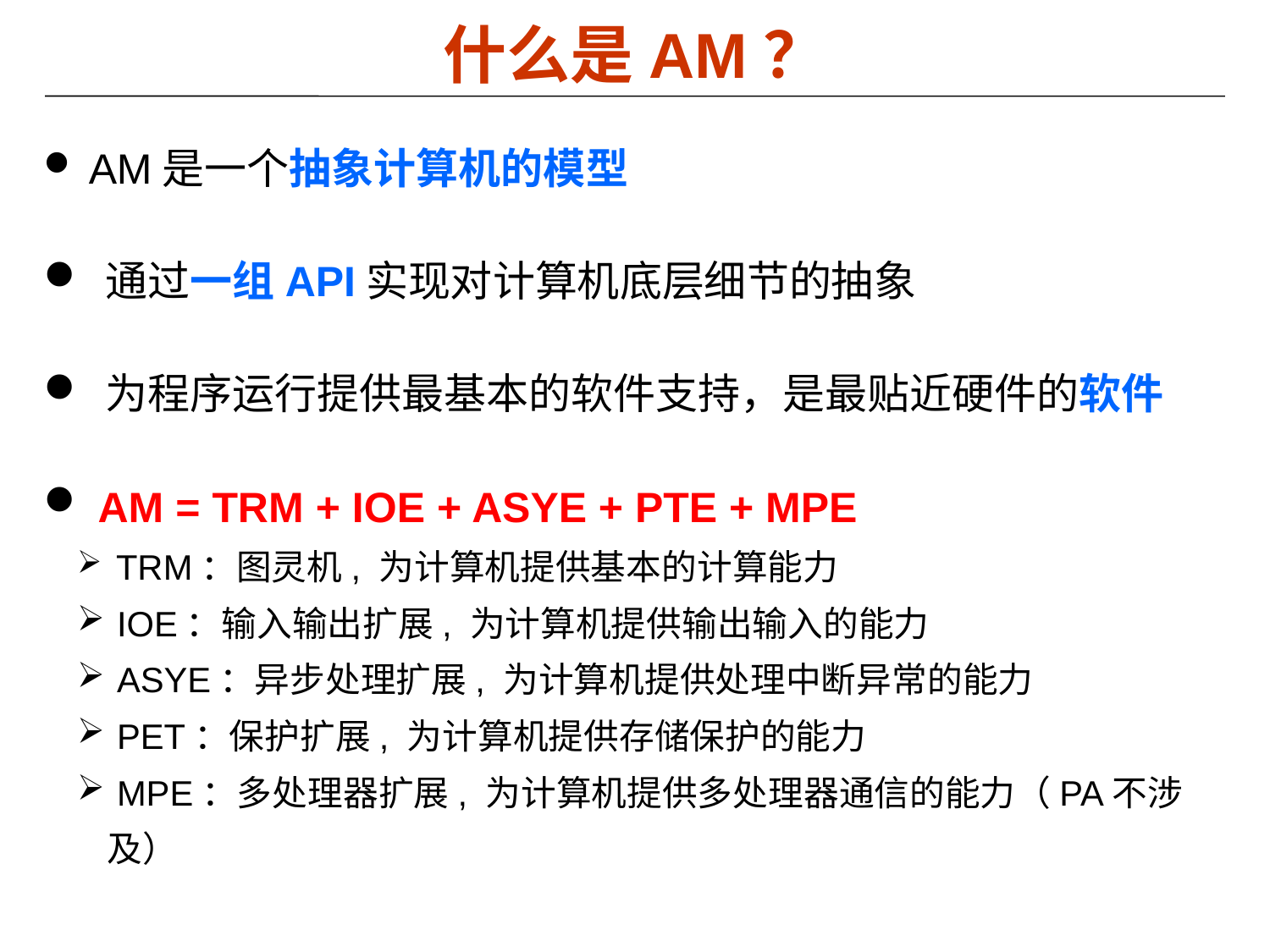

# 什么是AM？
 AM是一个抽象计算机的模型

 通过一组API实现对计算机底层细节的抽象

 为程序运行提供最基本的软件支持，是最贴近硬件的软件

 AM = TRM + IOE + ASYE + PTE + MPE
 TRM：图灵机, 为计算机提供基本的计算能力
 IOE：输入输出扩展, 为计算机提供输出输入的能力
 ASYE：异步处理扩展, 为计算机提供处理中断异常的能力
 PET：保护扩展, 为计算机提供存储保护的能力
 MPE：多处理器扩展, 为计算机提供多处理器通信的能力（PA不涉及）